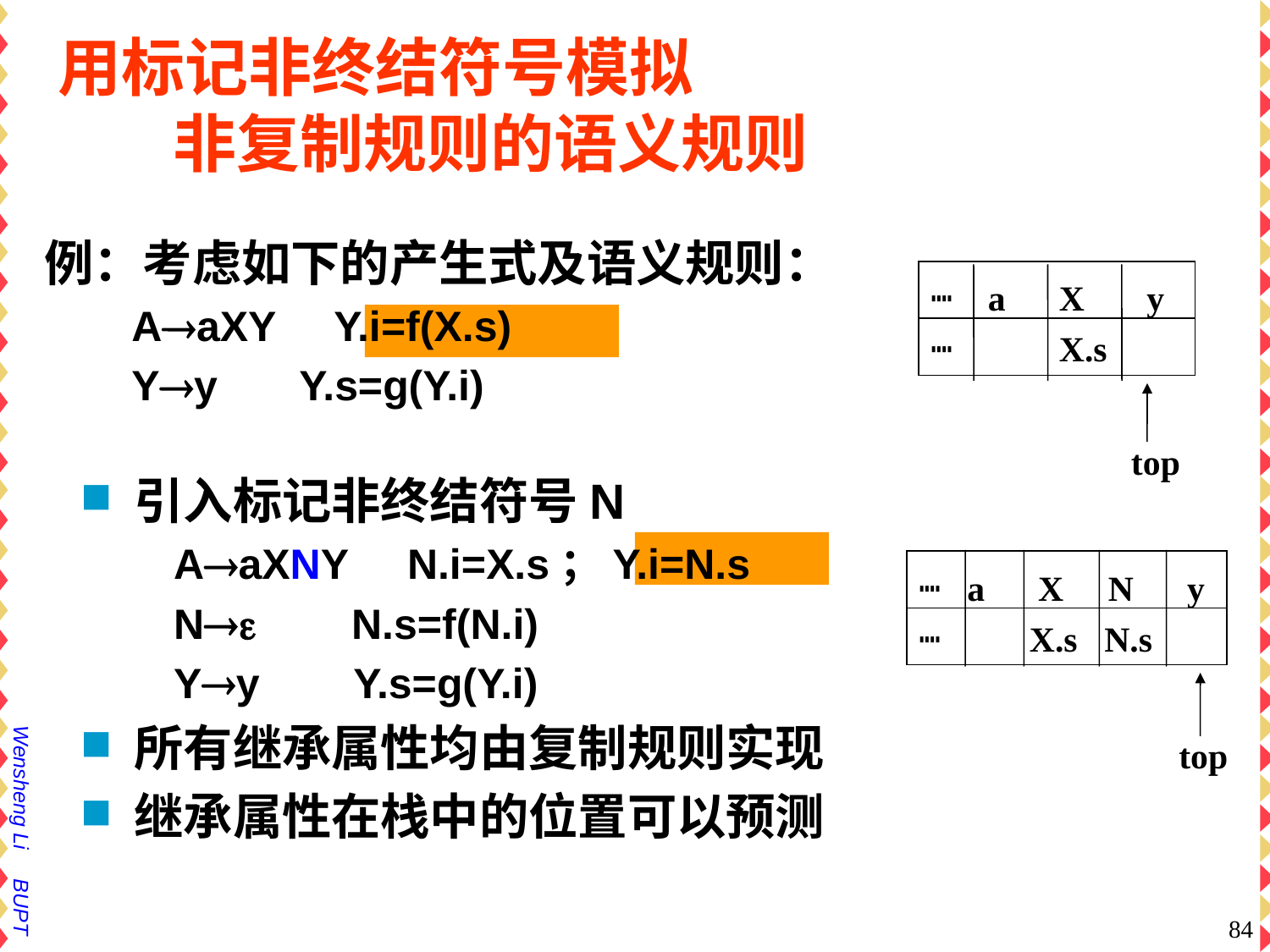

# 用标记非终结符号模拟 非复制规则的语义规则
例：考虑如下的产生式及语义规则：
  A→aXY     Y.i=f(X.s)
  Y→y       Y.s=g(Y.i)
┉    a      X       y
┉            X.s

top

引入标记非终结符号N
  A→aXNY     N.i=X.s；Y.i=N.s
  N→ε        N.s=f(N.i)
  Y→y        Y.s=g(Y.i)
所有继承属性均由复制规则实现
继承属性在栈中的位置可以预测

┉   a      X     N      y
┉          X.s   N.s

top
84